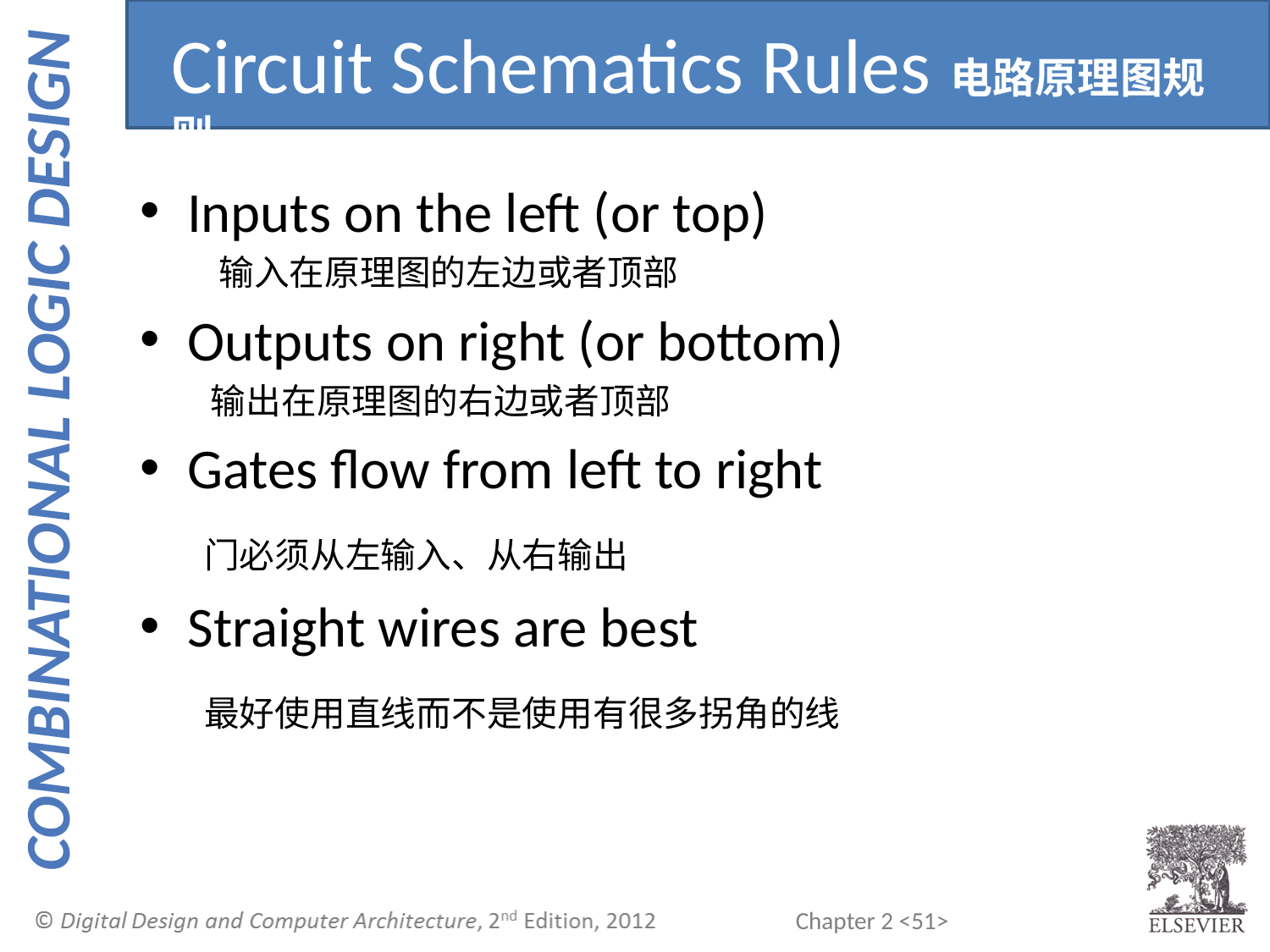

Circuit Schematics Rules电路原理图规则
Inputs on the left (or top)
         输入在原理图的左边或者顶部
Outputs on right (or bottom)
        输出在原理图的右边或者顶部
Gates flow from left to right
    门必须从左输入、从右输出
Straight wires are best
    最好使用直线而不是使用有很多拐角的线